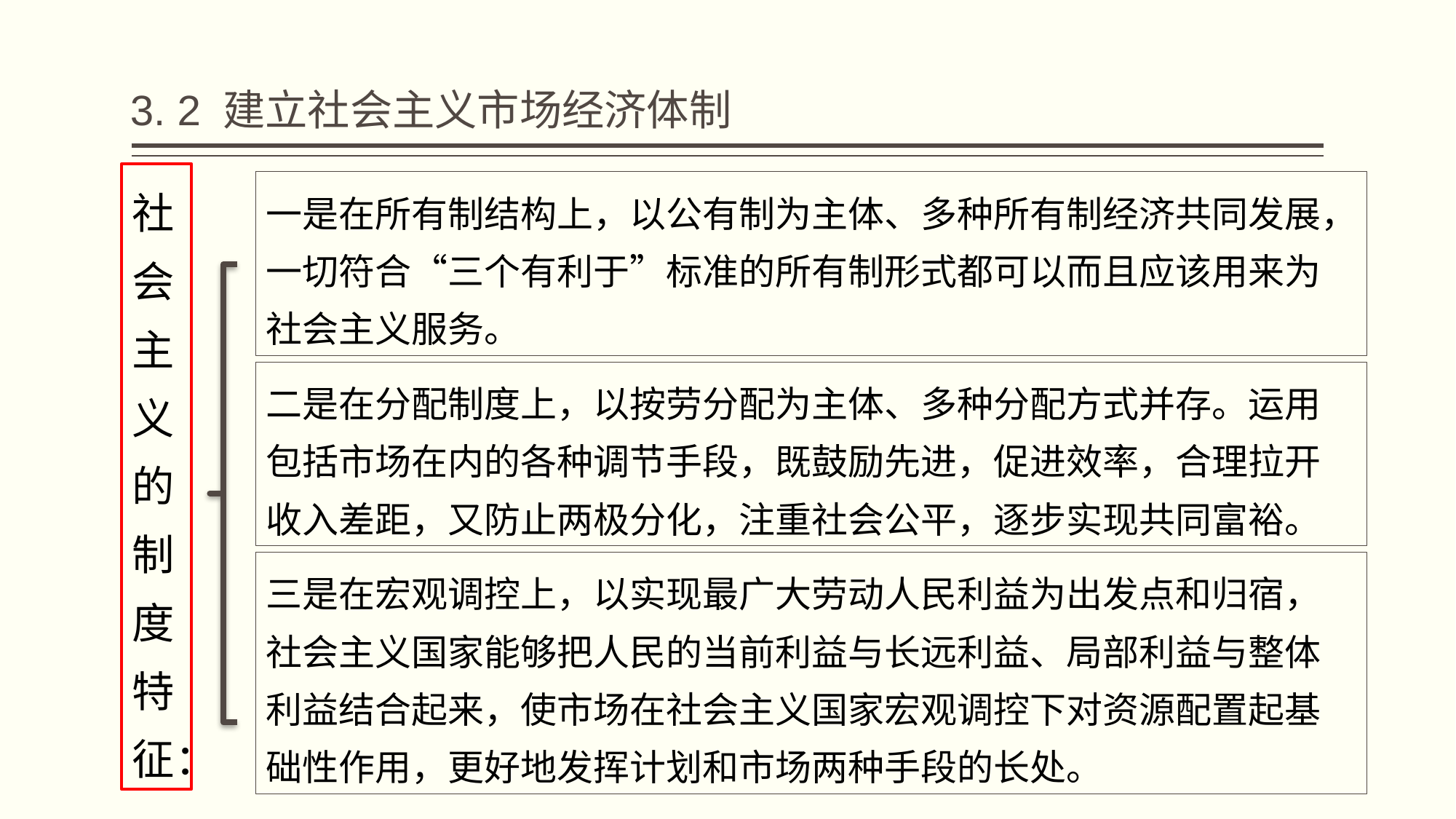

# 3. 2 建立社会主义市场经济体制
社会主义的制度特征：
一是在所有制结构上，以公有制为主体、多种所有制经济共同发展，一切符合“三个有利于”标准的所有制形式都可以而且应该用来为社会主义服务。

二是在分配制度上，以按劳分配为主体、多种分配方式并存。运用包括市场在内的各种调节手段，既鼓励先进，促进效率，合理拉开收入差距，又防止两极分化，注重社会公平，逐步实现共同富裕。
三是在宏观调控上，以实现最广大劳动人民利益为出发点和归宿，社会主义国家能够把人民的当前利益与长远利益、局部利益与整体利益结合起来，使市场在社会主义国家宏观调控下对资源配置起基础性作用，更好地发挥计划和市场两种手段的长处。